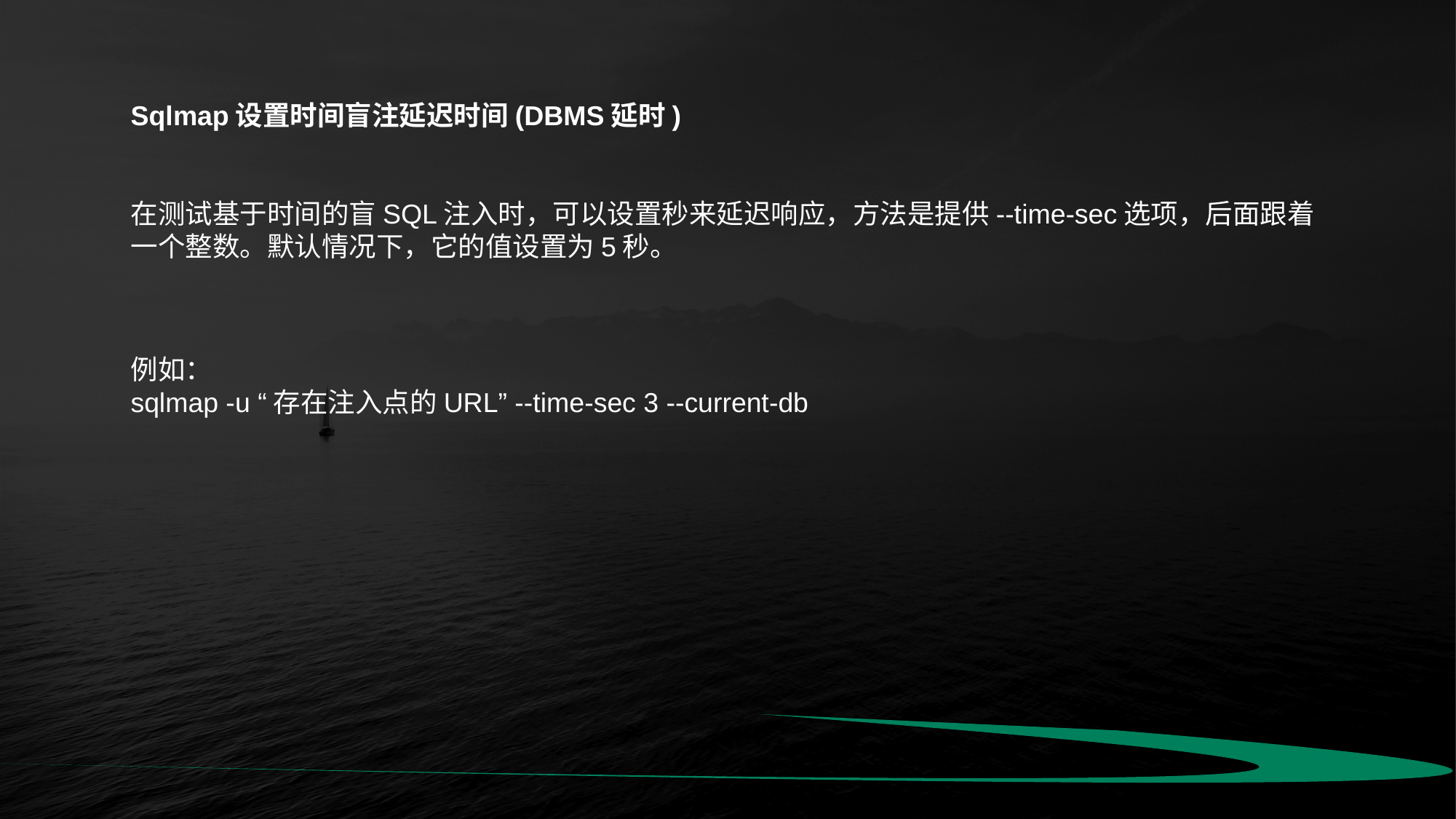

Sqlmap设置时间盲注延迟时间(DBMS延时)
在测试基于时间的盲SQL注入时，可以设置秒来延迟响应，方法是提供--time-sec选项，后面跟着一个整数。默认情况下，它的值设置为5秒。
例如：
sqlmap -u “存在注入点的URL” --time-sec 3 --current-db